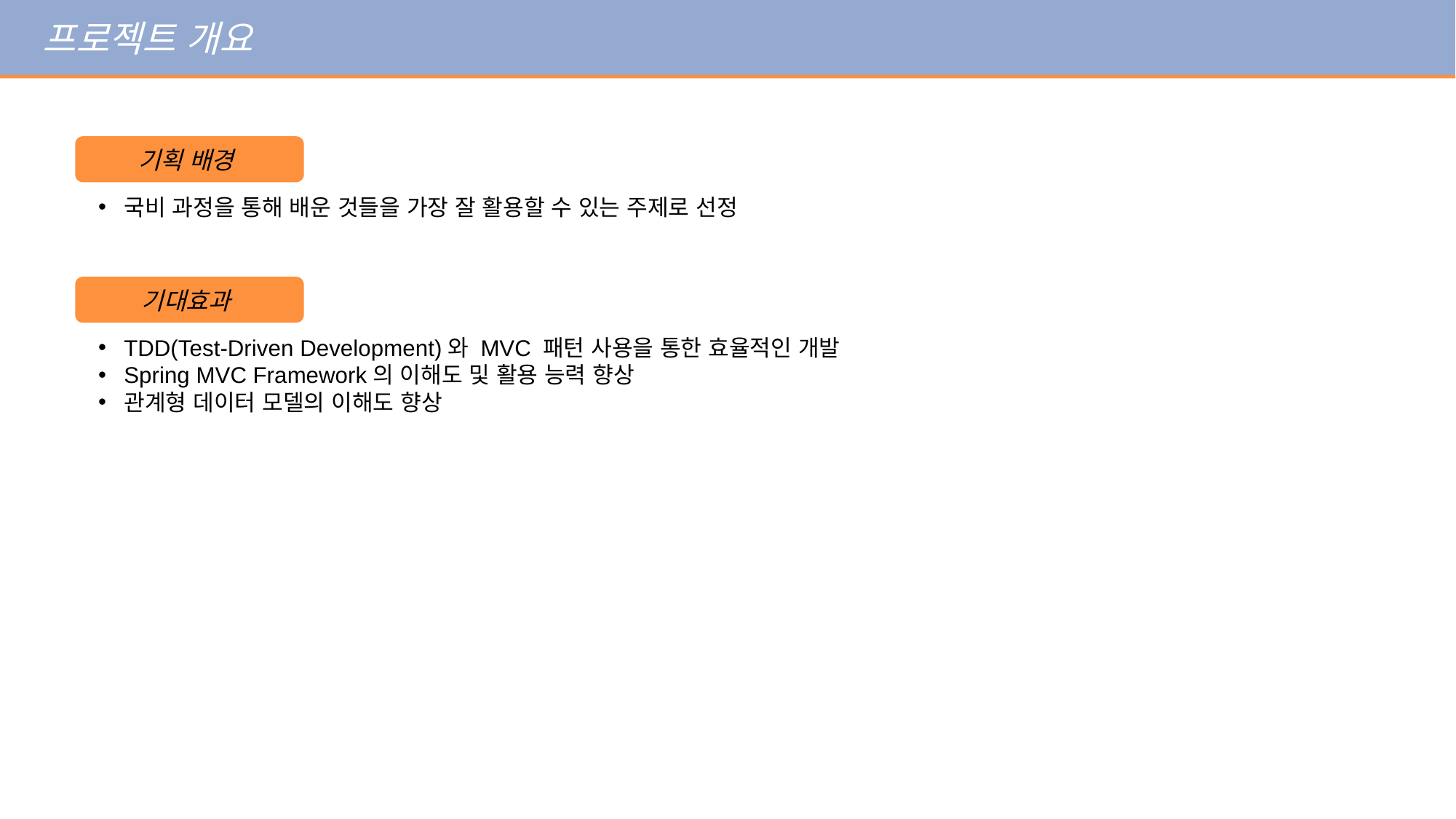

프로젝트 개요
기획 배경
국비 과정을 통해 배운 것들을 가장 잘 활용할 수 있는 주제로 선정
기대효과
TDD(Test-Driven Development)와 MVC 패턴 사용을 통한 효율적인 개발
Spring MVC Framework의 이해도 및 활용 능력 향상
관계형 데이터 모델의 이해도 향상